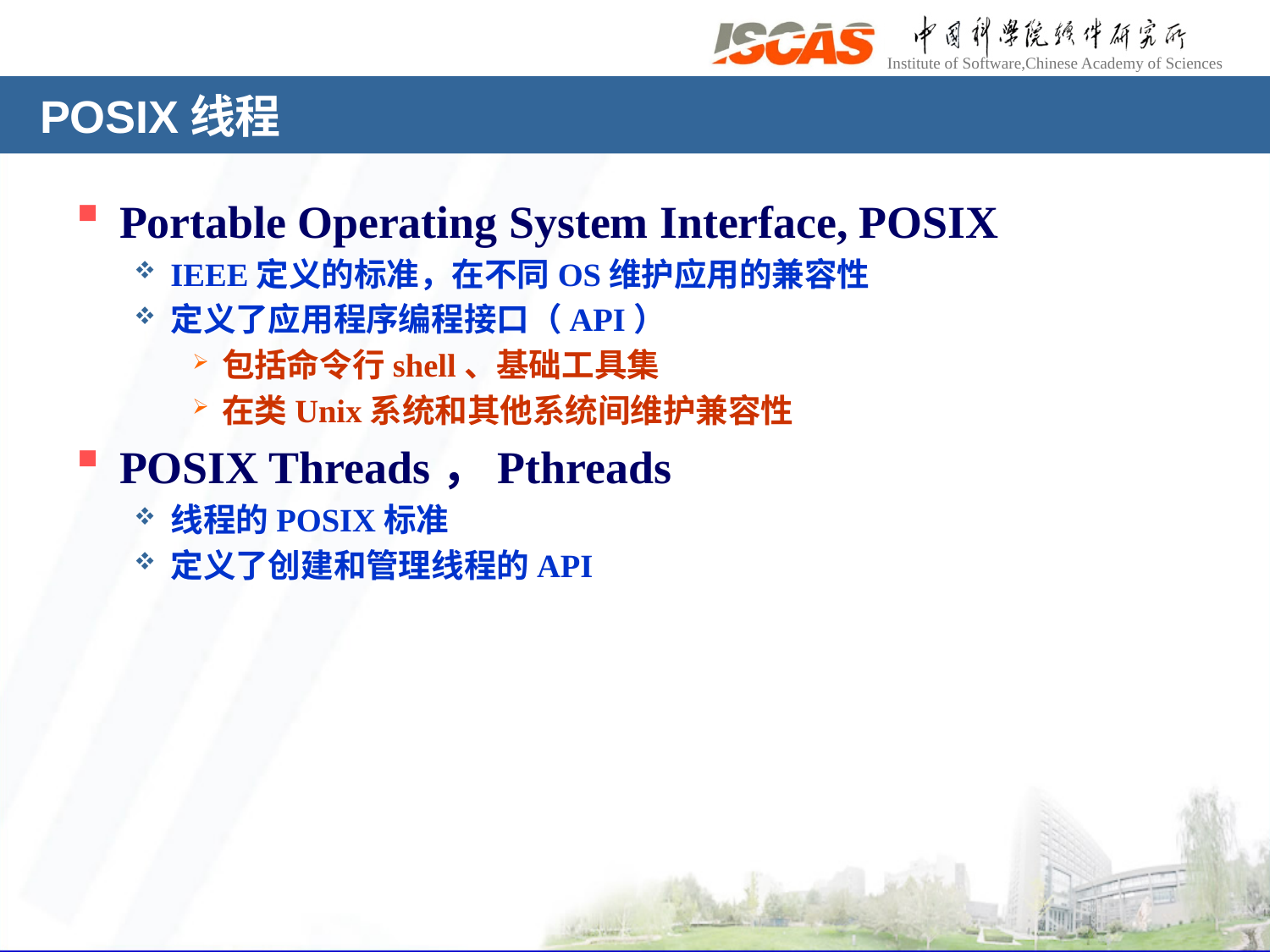

# POSIX线程
Portable Operating System Interface, POSIX
IEEE定义的标准，在不同OS维护应用的兼容性
定义了应用程序编程接口（API）
包括命令行shell、基础工具集
在类Unix系统和其他系统间维护兼容性
POSIX Threads，Pthreads
线程的POSIX标准
定义了创建和管理线程的API